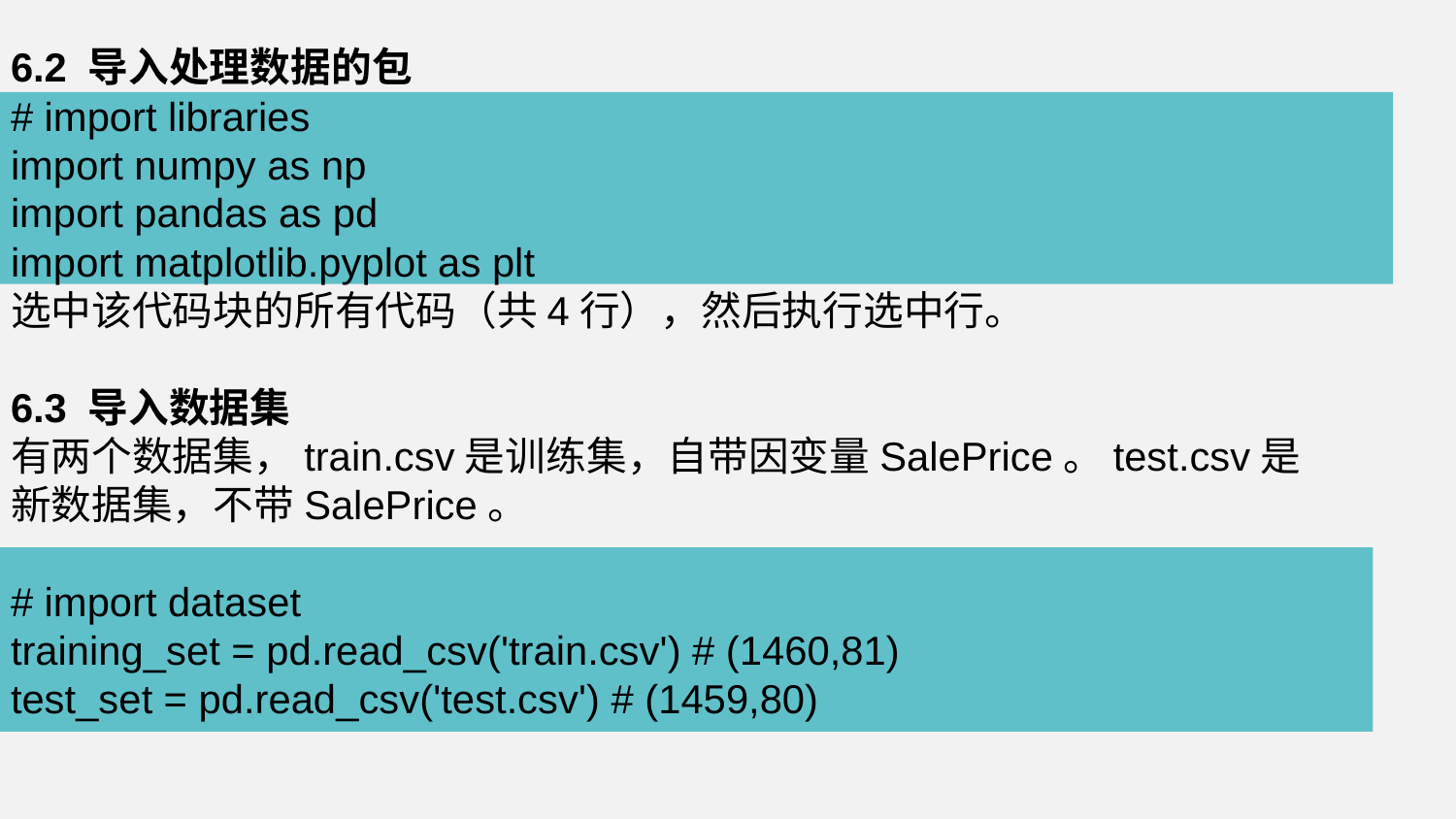

6.2 导入处理数据的包
# import libraries
import numpy as np
import pandas as pd
import matplotlib.pyplot as plt
选中该代码块的所有代码（共4行），然后执行选中行。

6.3 导入数据集
有两个数据集，train.csv是训练集，自带因变量SalePrice。test.csv是新数据集，不带SalePrice。

# import dataset
training_set = pd.read_csv('train.csv') # (1460,81)
test_set = pd.read_csv('test.csv') # (1459,80)